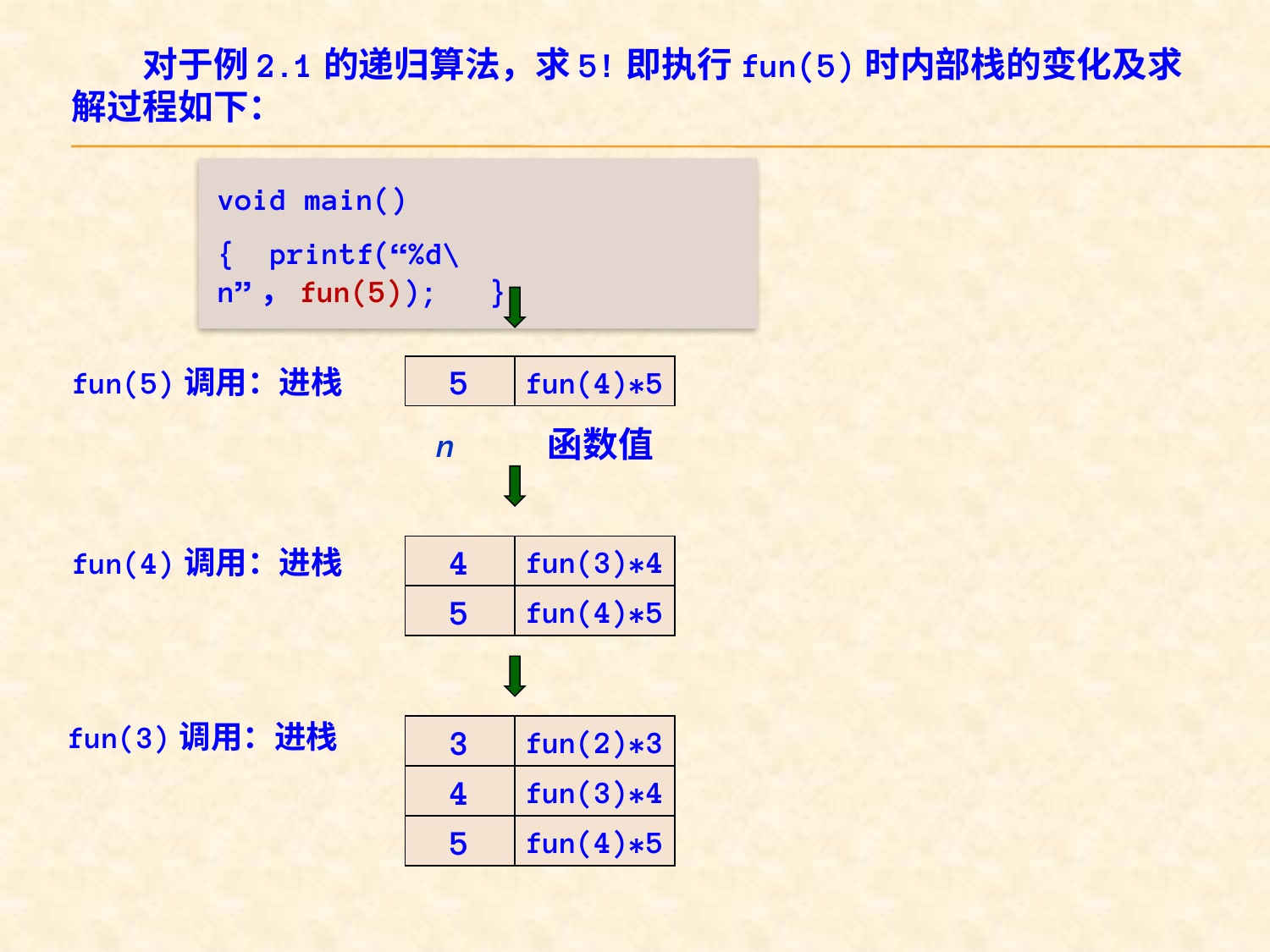

对于例2.1的递归算法，求5!即执行fun(5)时内部栈的变化及求解过程如下：
void main()
{  printf(“%d\n”，fun(5));   }

fun(5)调用：进栈
5
fun(4)*5
n
函数值

fun(4)调用：进栈
4
fun(3)*4
5
fun(4)*5

fun(3)调用：进栈
3
fun(2)*3
4
fun(3)*4
5
fun(4)*5
18